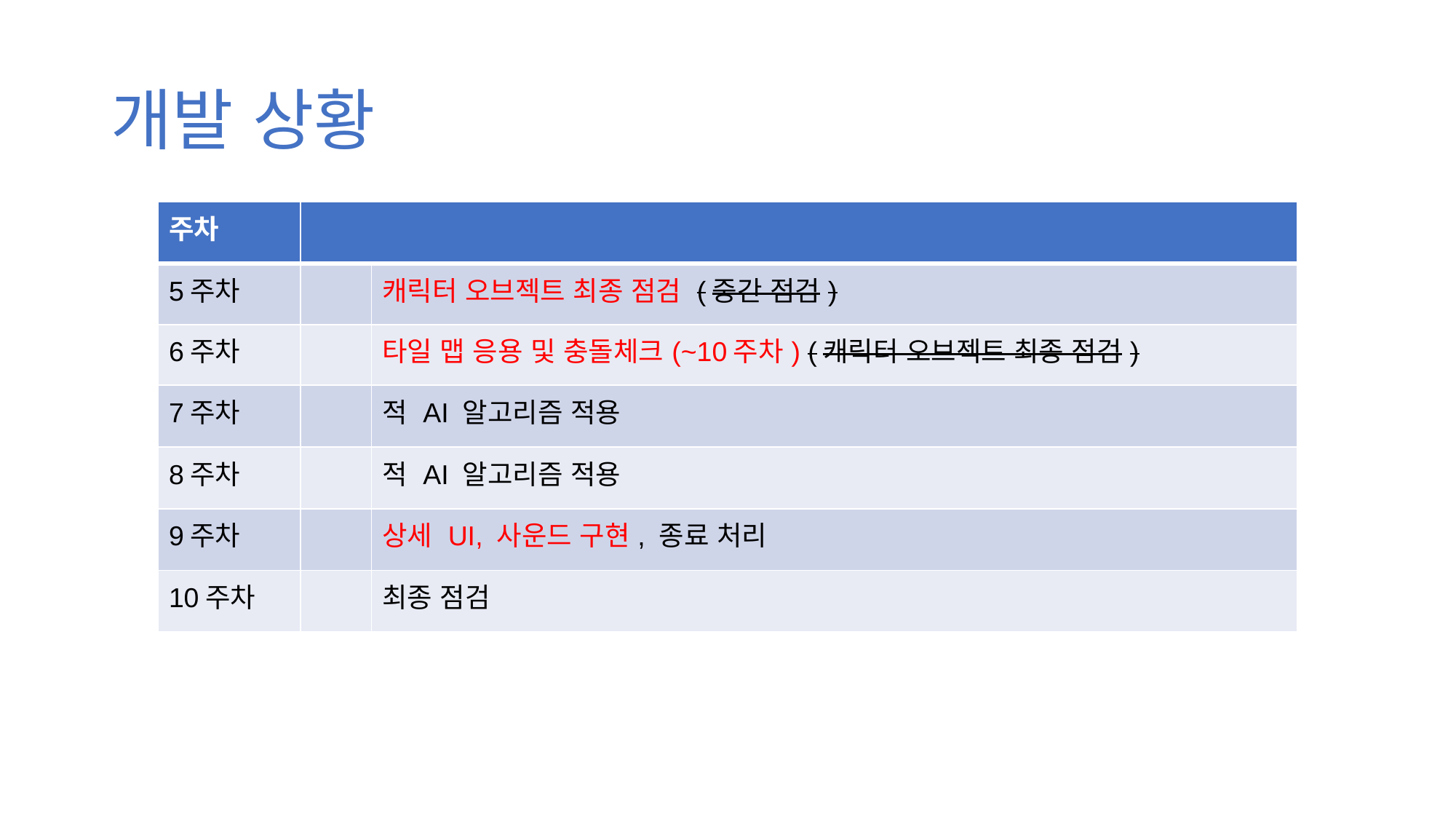

# 개발 상황
| 주차 |  |  |
| --- | --- | --- |
| 5주차 |  | 캐릭터 오브젝트 최종 점검 (중간 점검) |
| 6주차 |  | 타일 맵 응용 및 충돌체크(~10주차) (캐릭터 오브젝트 최종 점검) |
| 7주차 |  | 적 AI 알고리즘 적용 |
| 8주차 |  | 적 AI 알고리즘 적용 |
| 9주차 |  | 상세 UI, 사운드 구현, 종료 처리 |
| 10주차 |  | 최종 점검 |